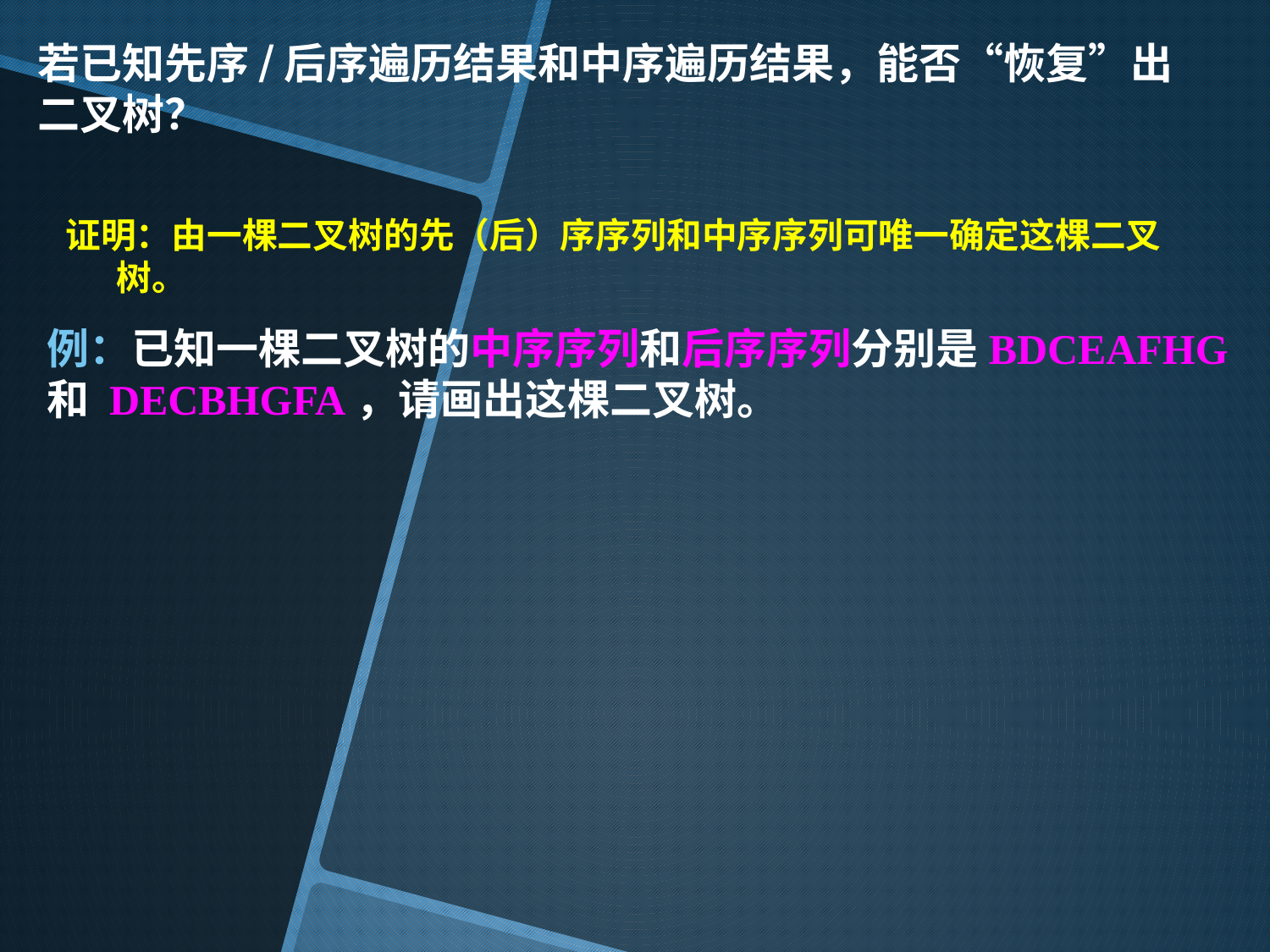

# 若已知先序/后序遍历结果和中序遍历结果，能否“恢复”出二叉树？
证明：由一棵二叉树的先（后）序序列和中序序列可唯一确定这棵二叉树。
例：已知一棵二叉树的中序序列和后序序列分别是BDCEAFHG 和 DECBHGFA，请画出这棵二叉树。